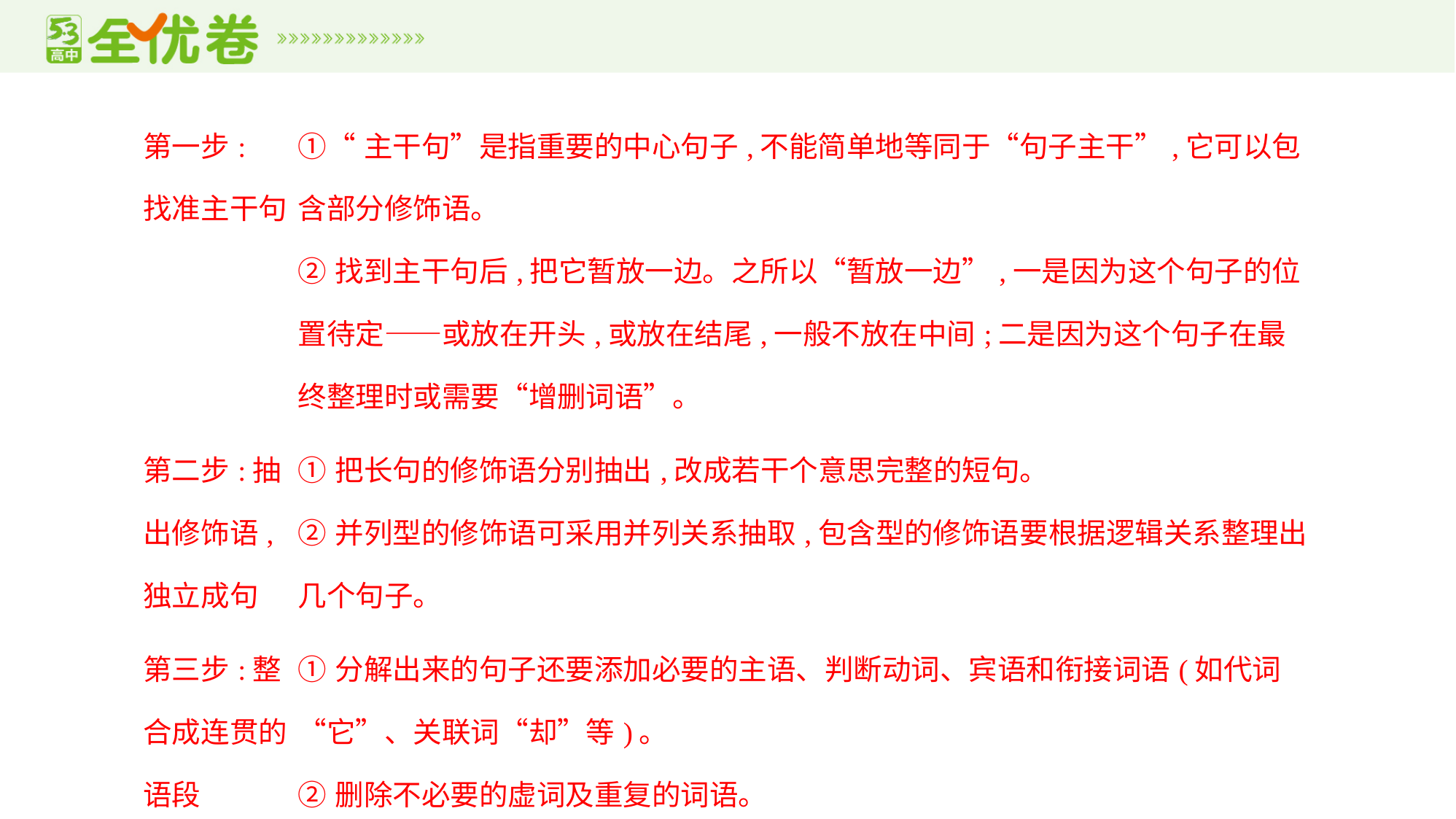

| 第一步: 找准主干句 | ①“主干句”是指重要的中心句子,不能简单地等同于“句子主干”,它可以包含部分修饰语。 ②找到主干句后,把它暂放一边。之所以“暂放一边”,一是因为这个句子的位置待定——或放在开头,或放在结尾,一般不放在中间;二是因为这个句子在最终整理时或需要“增删词语”。 |
| --- | --- |
| 第二步:抽出修饰语,独立成句 | ①把长句的修饰语分别抽出,改成若干个意思完整的短句。 ②并列型的修饰语可采用并列关系抽取,包含型的修饰语要根据逻辑关系整理出几个句子。 |
| 第三步:整合成连贯的语段 | ①分解出来的句子还要添加必要的主语、判断动词、宾语和衔接词语(如代词“它”、关联词“却”等)。 ②删除不必要的虚词及重复的词语。 ③然后按照句子内容的顺序(如时空、事理、逻辑等)调整词序、句序,从而组合成几个连贯的短句。 |